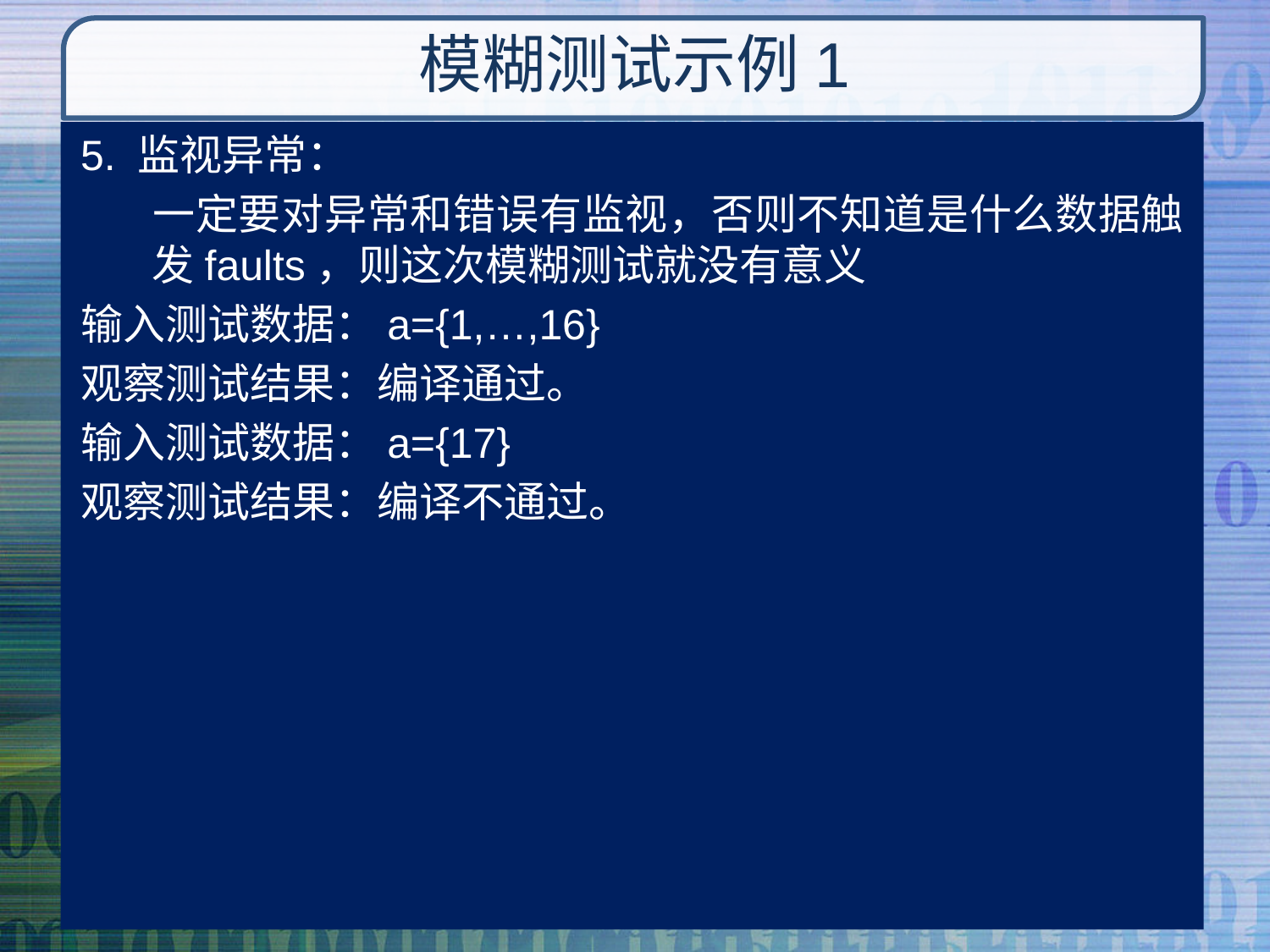

# 模糊测试示例1
5. 监视异常：
	一定要对异常和错误有监视，否则不知道是什么数据触发faults，则这次模糊测试就没有意义
输入测试数据：a={1,…,16}
观察测试结果：编译通过。
输入测试数据：a={17}
观察测试结果：编译不通过。